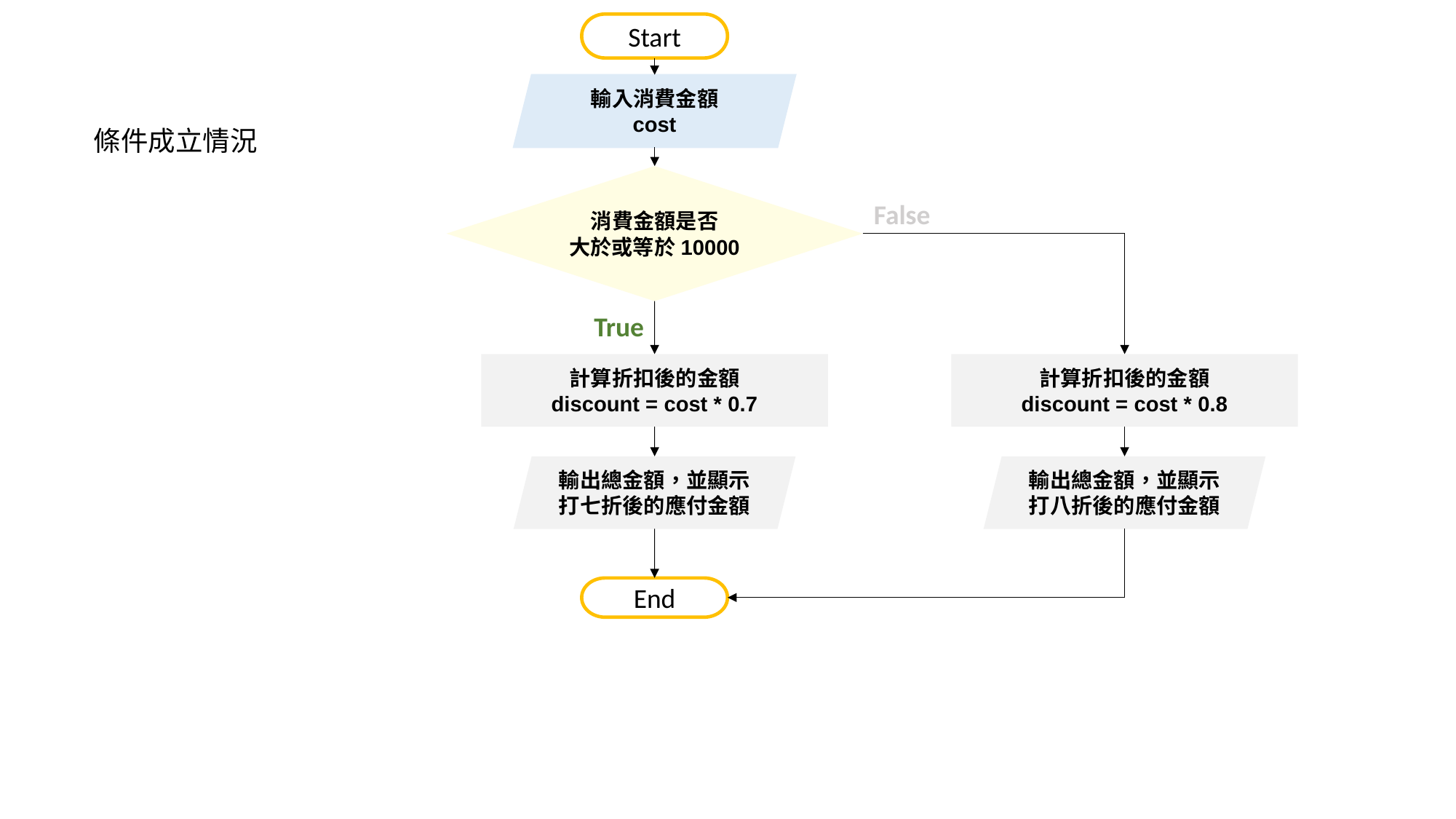

Start
輸入消費金額
cost
條件成立情況
消費金額是否
大於或等於10000
False
True
計算折扣後的金額
discount = cost * 0.7
計算折扣後的金額
discount = cost * 0.8
輸出總金額，並顯示打七折後的應付金額
輸出總金額，並顯示打八折後的應付金額
End